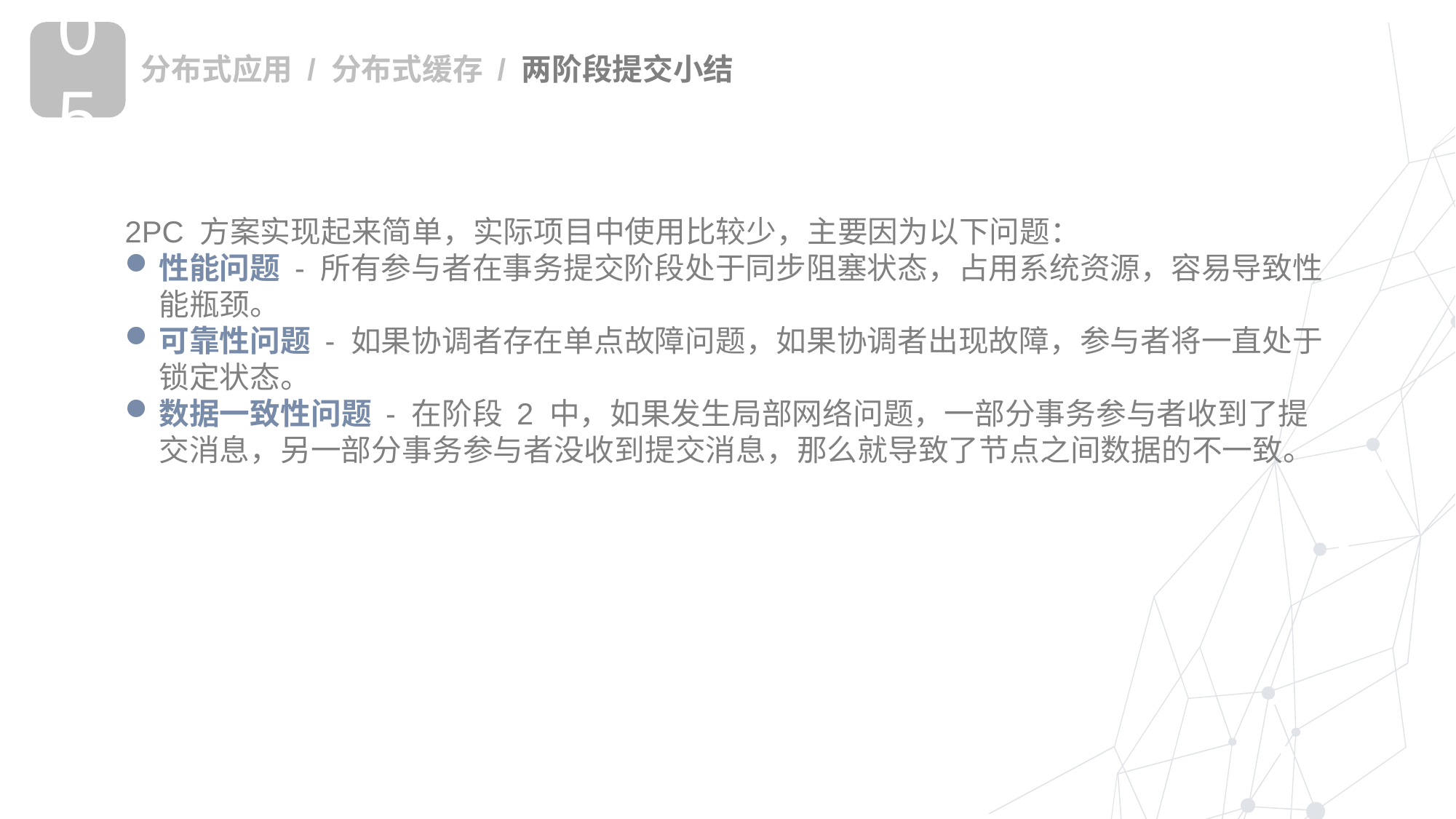

05
分布式应用 / 分布式缓存 / 两阶段提交小结

2PC 方案实现起来简单，实际项目中使用比较少，主要因为以下问题：
性能问题 - 所有参与者在事务提交阶段处于同步阻塞状态，占用系统资源，容易导致性能瓶颈。
可靠性问题 - 如果协调者存在单点故障问题，如果协调者出现故障，参与者将一直处于锁定状态。
数据一致性问题 - 在阶段 2 中，如果发生局部网络问题，一部分事务参与者收到了提交消息，另一部分事务参与者没收到提交消息，那么就导致了节点之间数据的不一致。